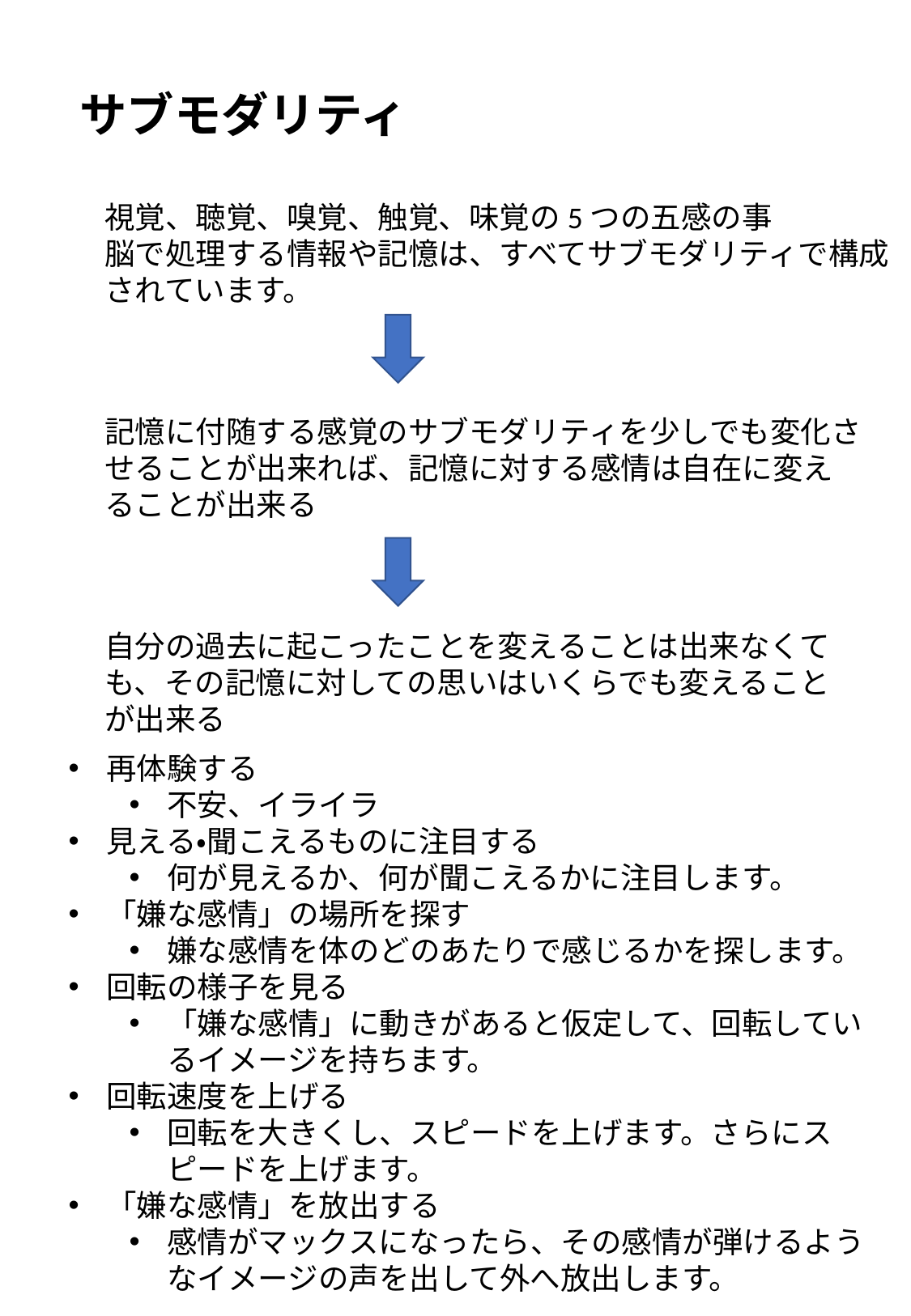

サブモダリティ
視覚、聴覚、嗅覚、触覚、味覚の5つの五感の事
脳で処理する情報や記憶は、すべてサブモダリティで構成されています。

記憶に付随する感覚のサブモダリティを少しでも変化させることが出来れば、記憶に対する感情は自在に変えることが出来る

自分の過去に起こったことを変えることは出来なくても、その記憶に対しての思いはいくらでも変えることが出来る
再体験する
不安、イライラ
見える・聞こえるものに注目する
何が見えるか、何が聞こえるかに注目します。
「嫌な感情」の場所を探す
嫌な感情を体のどのあたりで感じるかを探します。
回転の様子を見る
「嫌な感情」に動きがあると仮定して、回転しているイメージを持ちます。
回転速度を上げる
回転を大きくし、スピードを上げます。さらにスピードを上げます。
「嫌な感情」を放出する
感情がマックスになったら、その感情が弾けるようなイメージの声を出して外へ放出します。